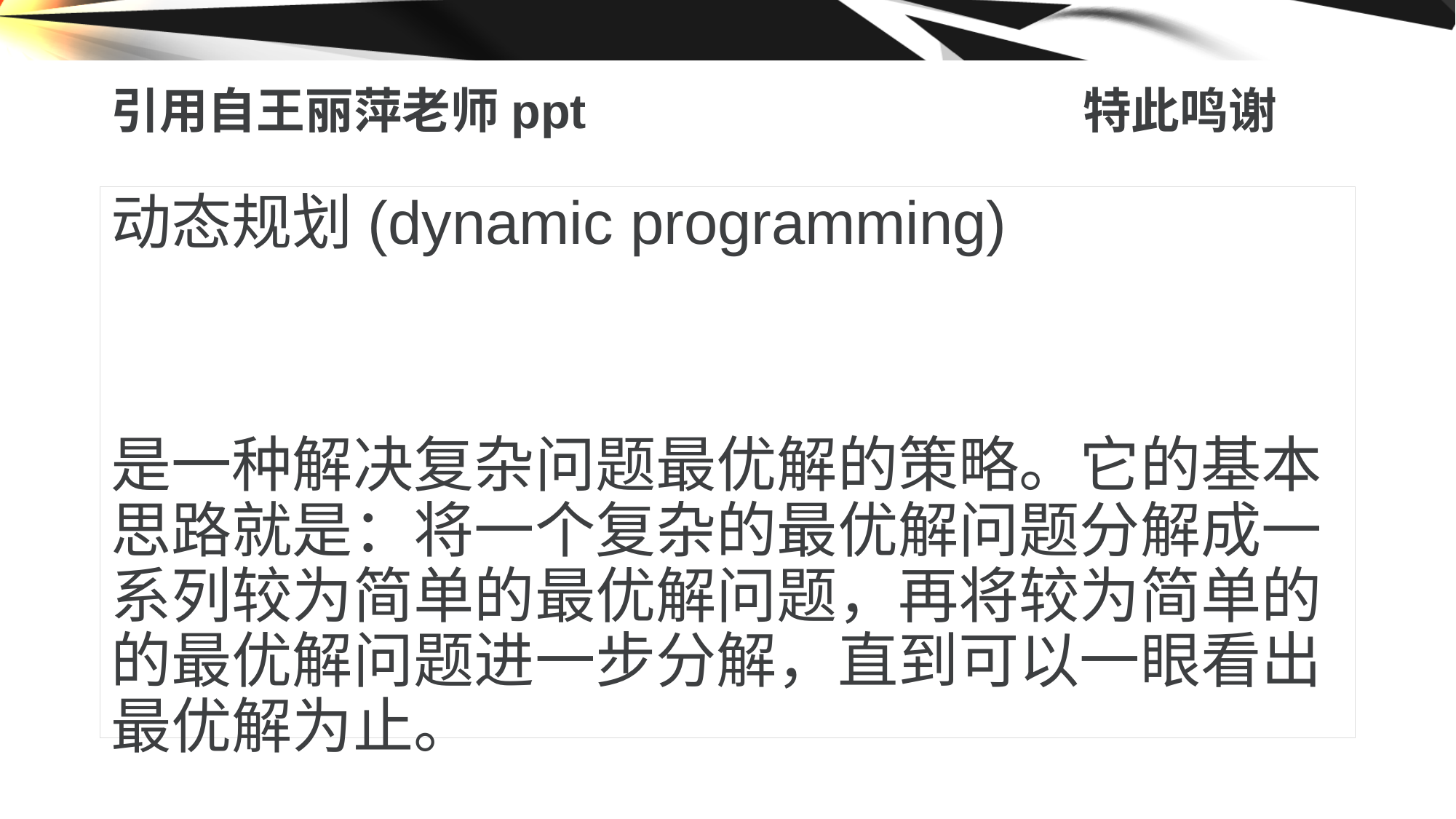

# 引用自王丽萍老师ppt                                    特此鸣谢
动态规划(dynamic programming)

是一种解决复杂问题最优解的策略。它的基本思路就是：将一个复杂的最优解问题分解成一系列较为简单的最优解问题，再将较为简单的的最优解问题进一步分解，直到可以一眼看出最优解为止。